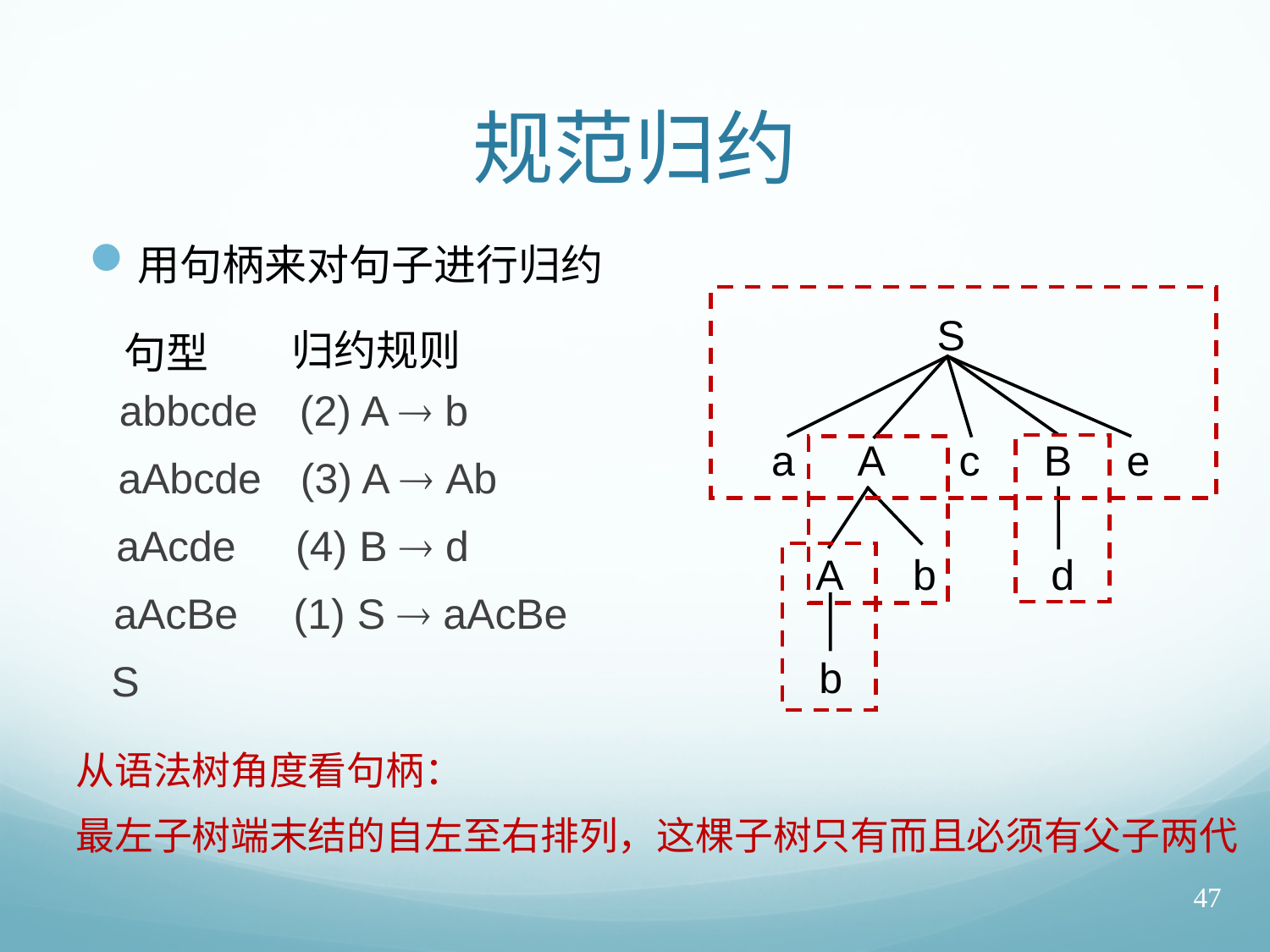

# 规范归约
用句柄来对句子进行归约

S
归约规则
句型

abbcde
(2) A → b
a
A
c
B
e

aAbcde
(3) A → Ab

aAcde
(4) B → d

A
b
d

aAcBe
(1) S → aAcBe

S
b
从语法树角度看句柄：
最左子树端末结的自左至右排列，这棵子树只有而且必须有父子两代
47